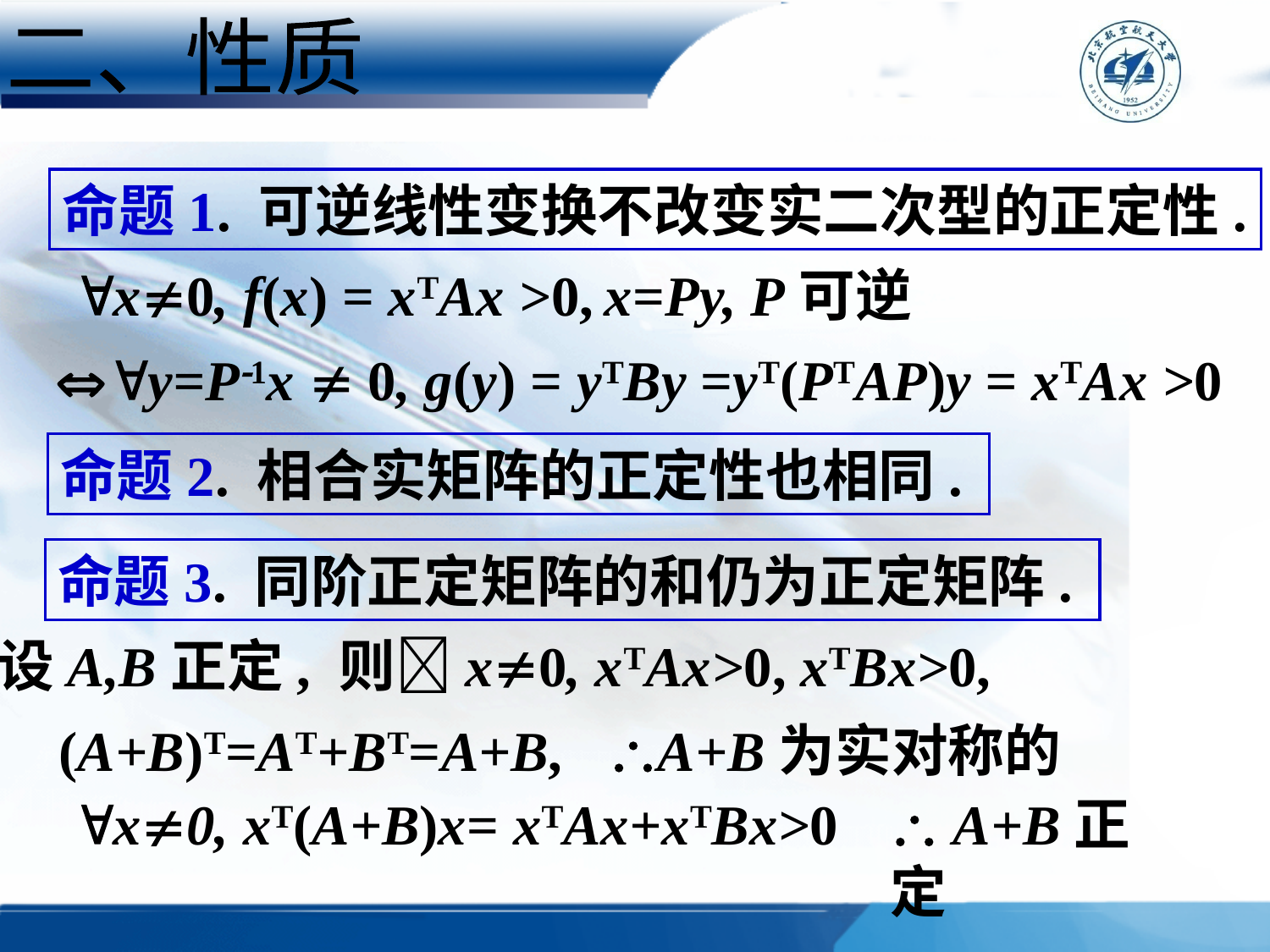

二、性质
命题1. 可逆线性变换不改变实二次型的正定性.
∀x≠0, f(x) = xTAx >0,
x=Py, P可逆
⇔∀y=P−1x ≠ 0, g(y) = yTBy =yT(PTAP)y = xTAx >0
命题2. 相合实矩阵的正定性也相同.
命题3. 同阶正定矩阵的和仍为正定矩阵.
设A,B正定, 则∀x≠0, xTAx>0, xTBx>0,
(A+B)T=AT+BT=A+B,
∴A+B为实对称的
∀x≠0, xT(A+B)x= xTAx+xTBx>0
∴ A+B正定